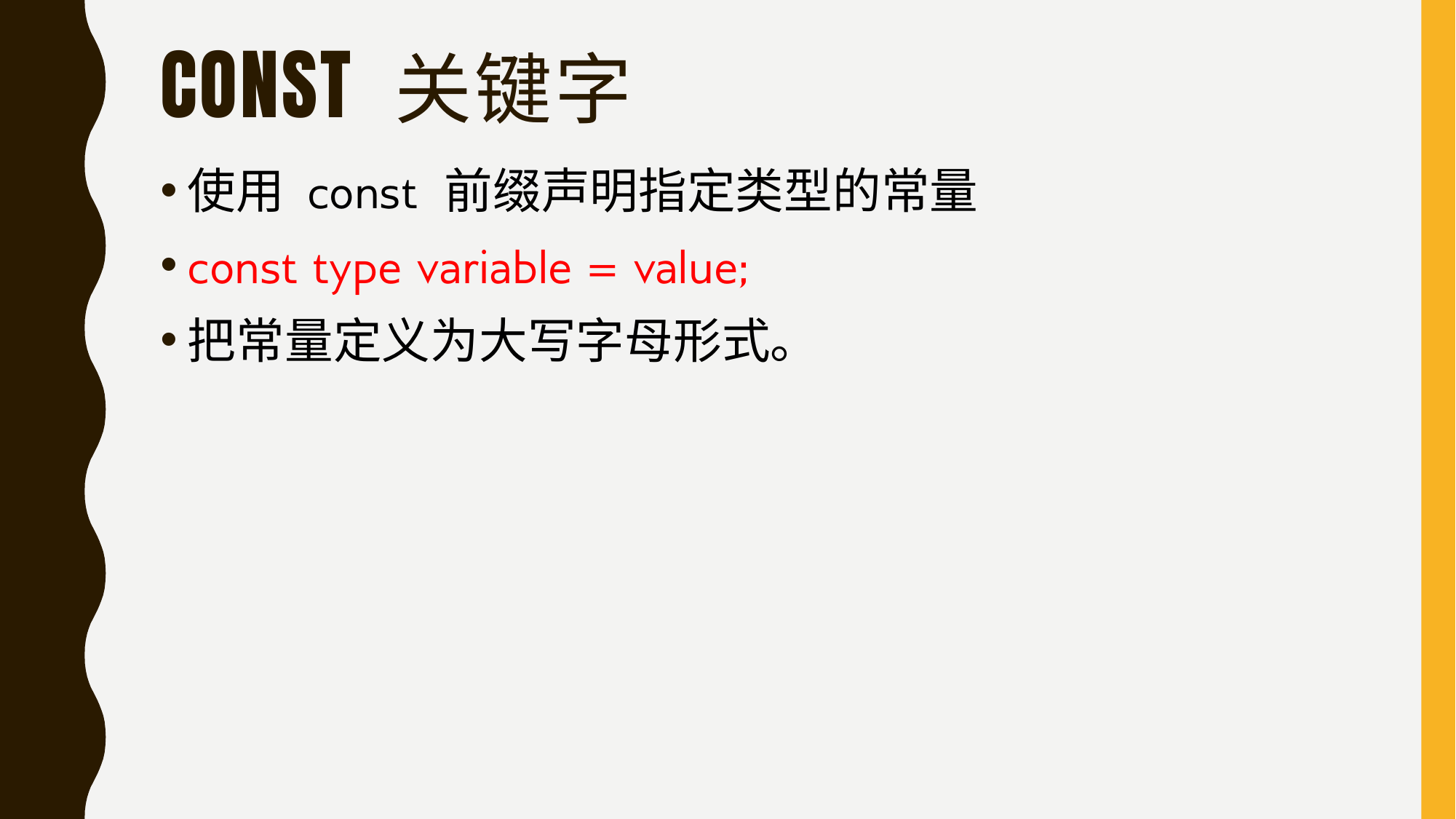

# Const 关键字
使用 const 前缀声明指定类型的常量
const type variable = value;
把常量定义为大写字母形式。